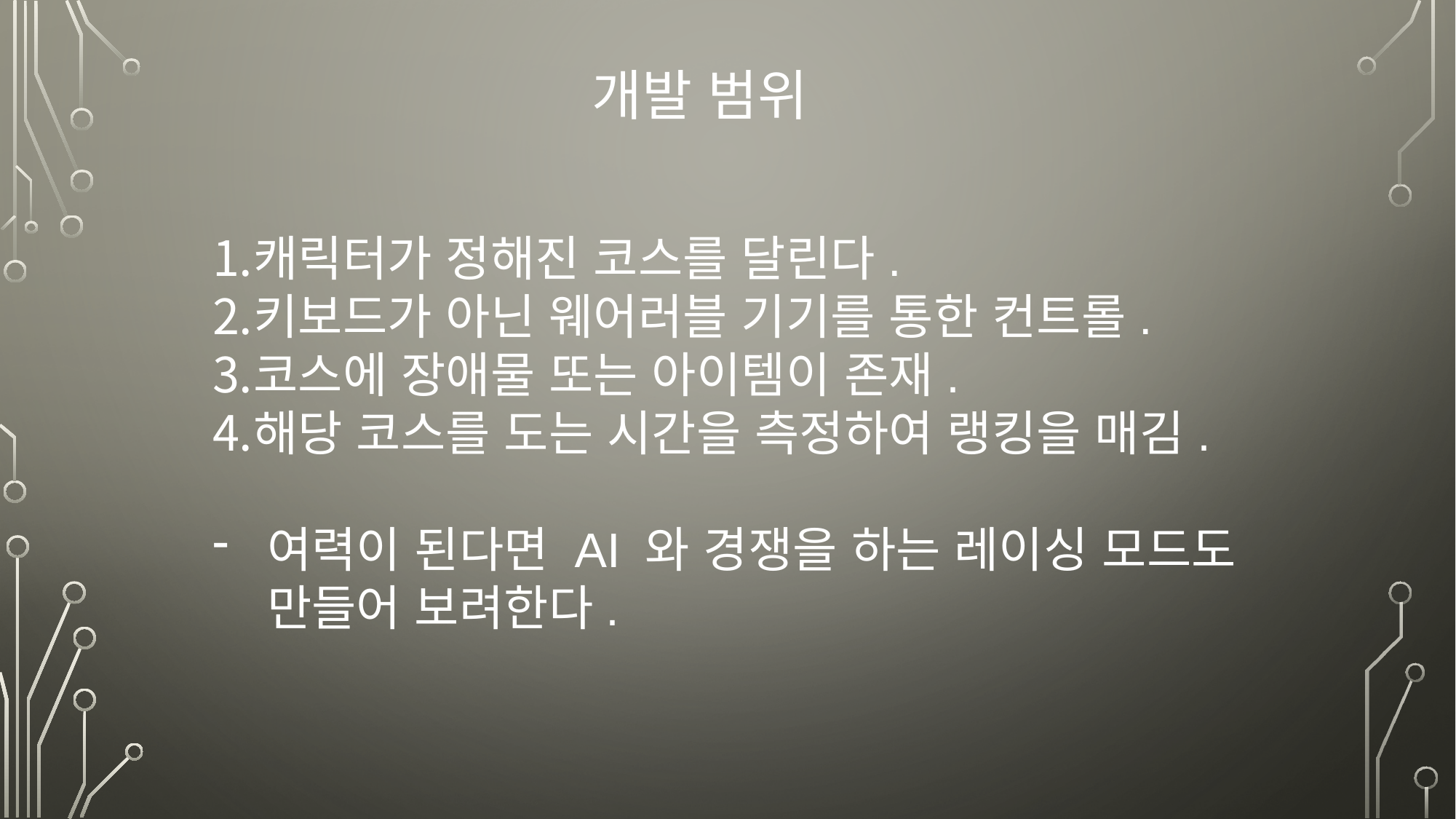

개발 범위
캐릭터가 정해진 코스를 달린다.
키보드가 아닌 웨어러블 기기를 통한 컨트롤.
코스에 장애물 또는 아이템이 존재.
해당 코스를 도는 시간을 측정하여 랭킹을 매김.

여력이 된다면 AI 와 경쟁을 하는 레이싱 모드도
만들어 보려한다.